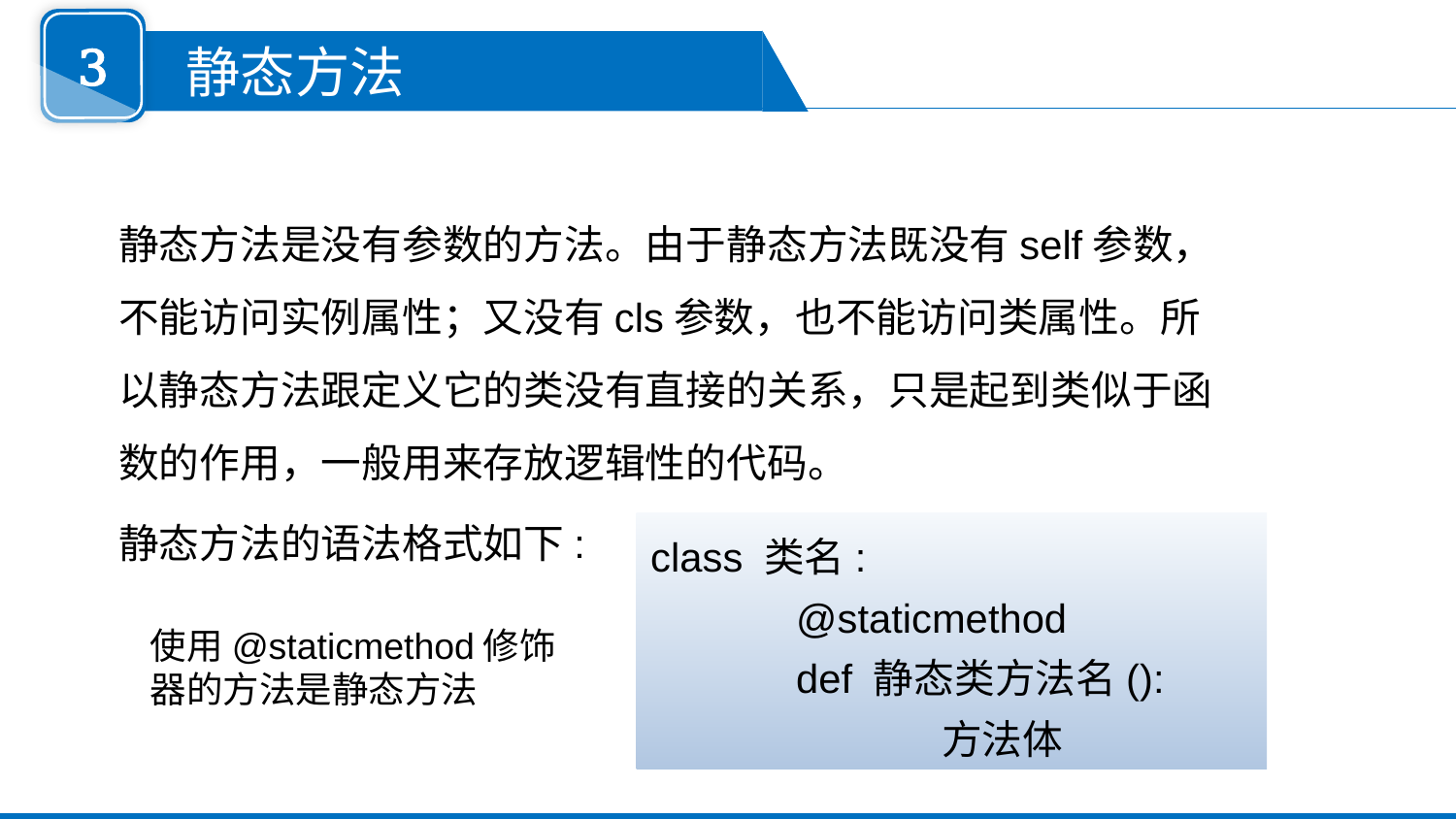

3

  静态方法
静态方法是没有参数的方法。由于静态方法既没有self参数，不能访问实例属性；又没有cls参数，也不能访问类属性。所以静态方法跟定义它的类没有直接的关系，只是起到类似于函数的作用，一般用来存放逻辑性的代码。
静态方法的语法格式如下:
class 类名:
	@staticmethod
	def 静态类方法名():
		方法体
使用@staticmethod修饰器的方法是静态方法